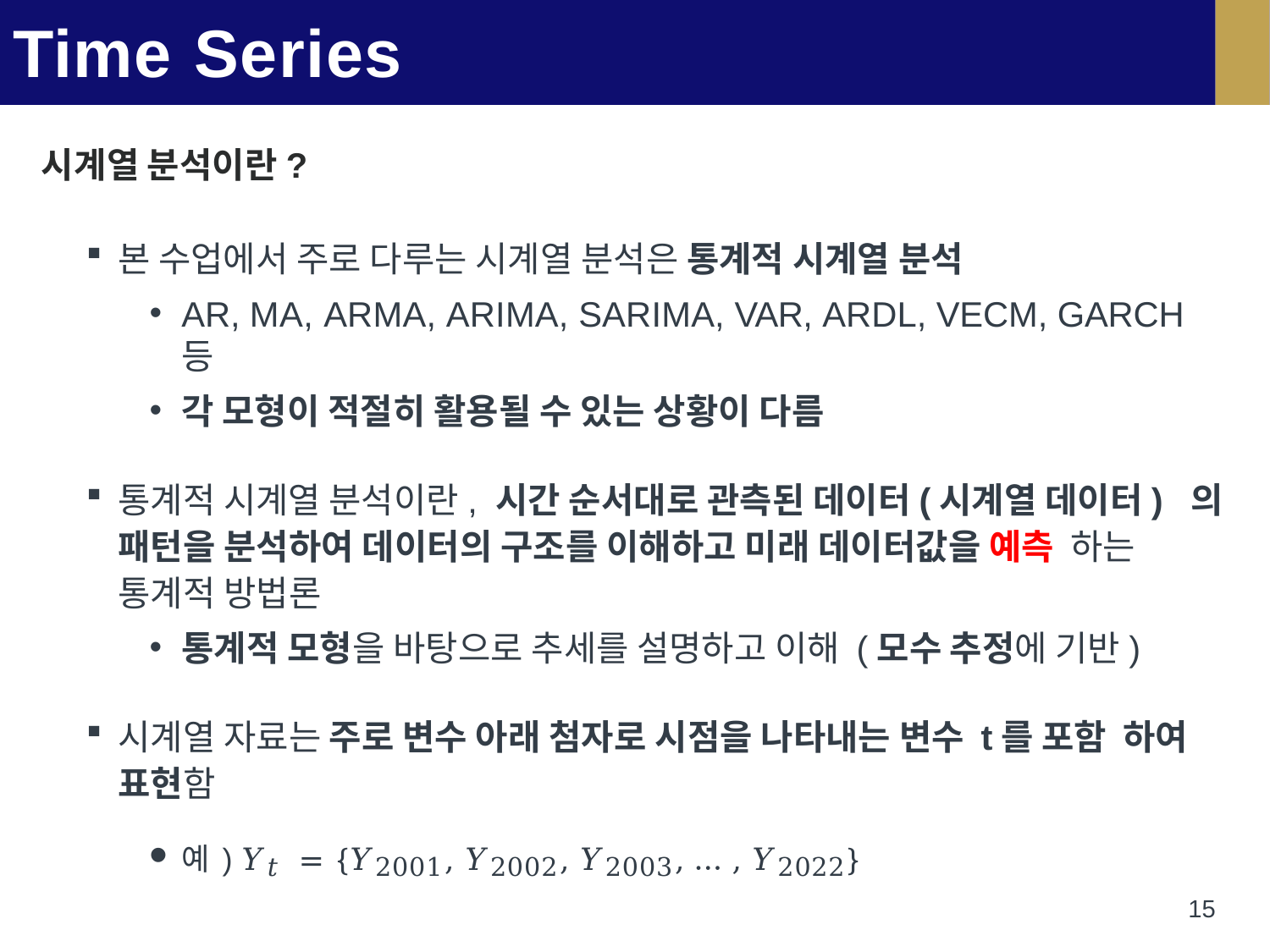

# Time Series Analysis
시계열 분석이란?

본 수업에서 주로 다루는 시계열 분석은 통계적 시계열 분석
AR, MA, ARMA, ARIMA, SARIMA, VAR, ARDL, VECM, GARCH 등
각 모형이 적절히 활용될 수 있는 상황이 다름

통계적 시계열 분석이란, 시간 순서대로 관측된 데이터(시계열 데이터)  의 패턴을 분석하여 데이터의 구조를 이해하고 미래 데이터값을 예측  하는 통계적 방법론
통계적 모형을 바탕으로 추세를 설명하고 이해 (모수 추정에 기반)

시계열 자료는 주로 변수 아래 첨자로 시점을 나타내는 변수 t를 포함  하여 표현함
예) 𝑌𝑡  = {𝑌2001, 𝑌2002, 𝑌2003, … , 𝑌2022}
15